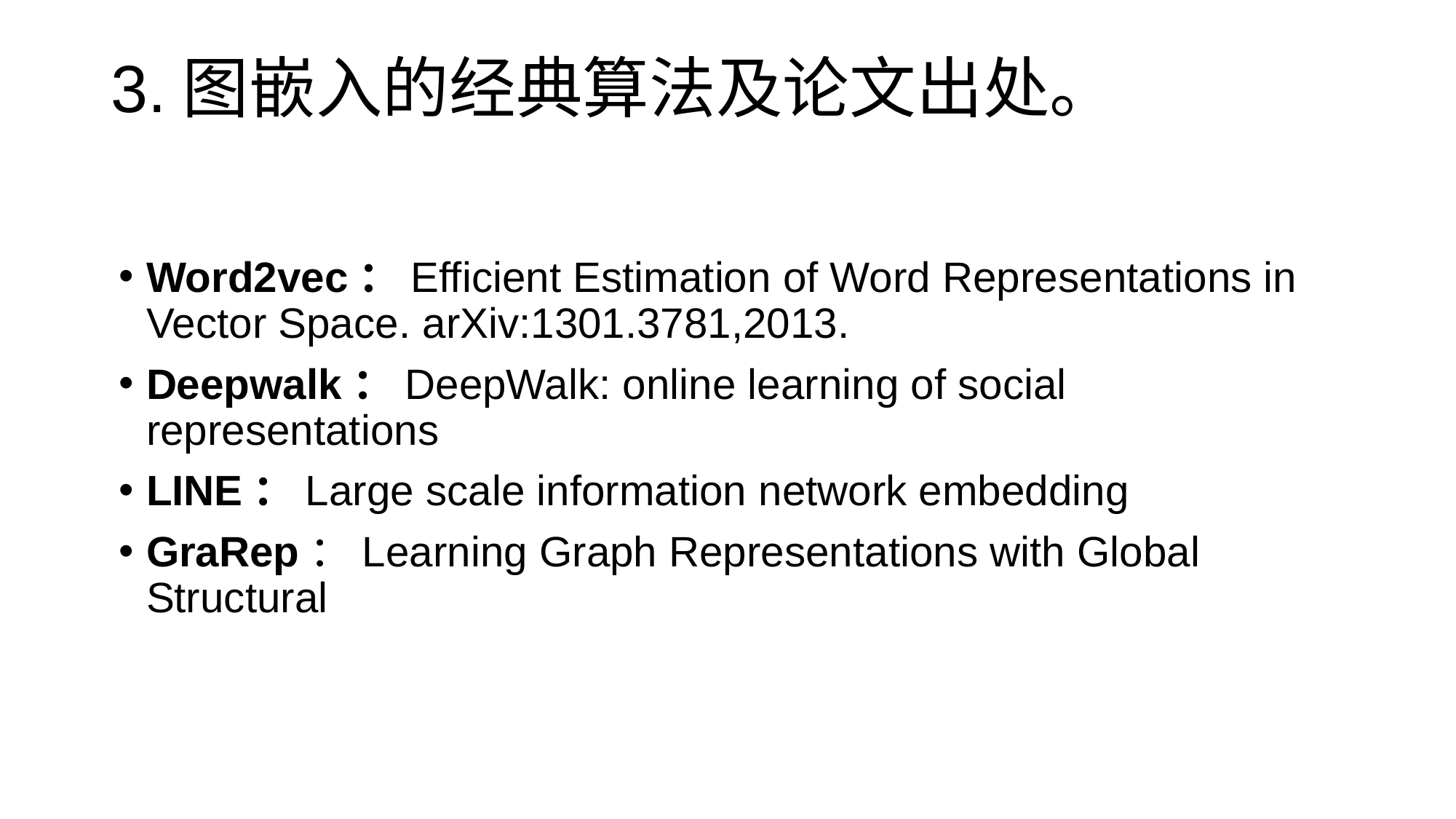

# 3.图嵌入的经典算法及论文出处。
Word2vec：Efficient Estimation of Word Representations in Vector Space. arXiv:1301.3781,2013.
Deepwalk：DeepWalk: online learning of social representations
LINE：Large scale information network embedding
GraRep：Learning Graph Representations with Global Structural